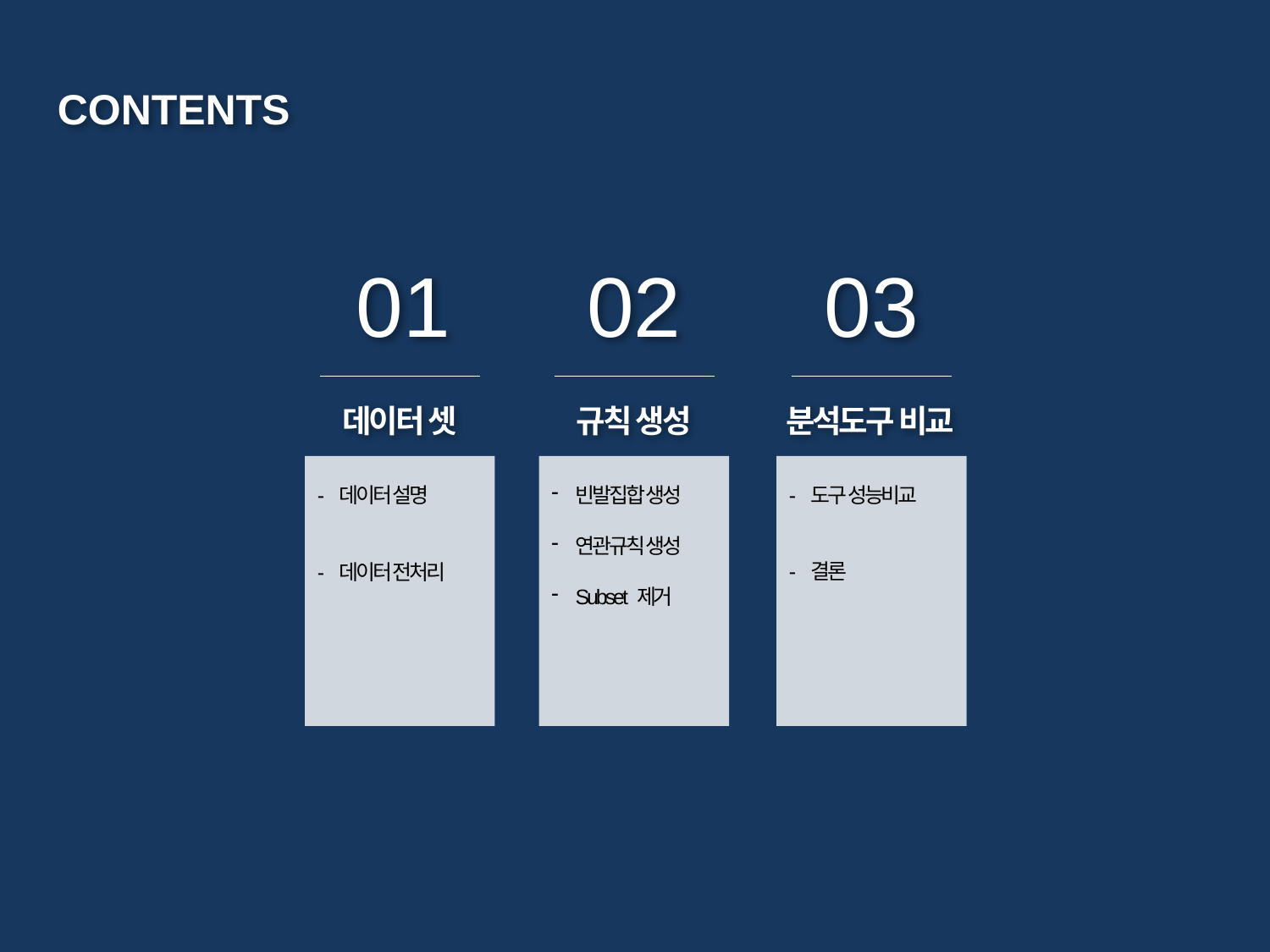

CONTENTS
01
02
03
데이터 셋
규칙 생성
분석도구 비교

-   데이터 설명
-   데이터 전처리

빈발집합 생성

연관규칙 생성

Subset 제거

-   도구 성능비교

-   결론